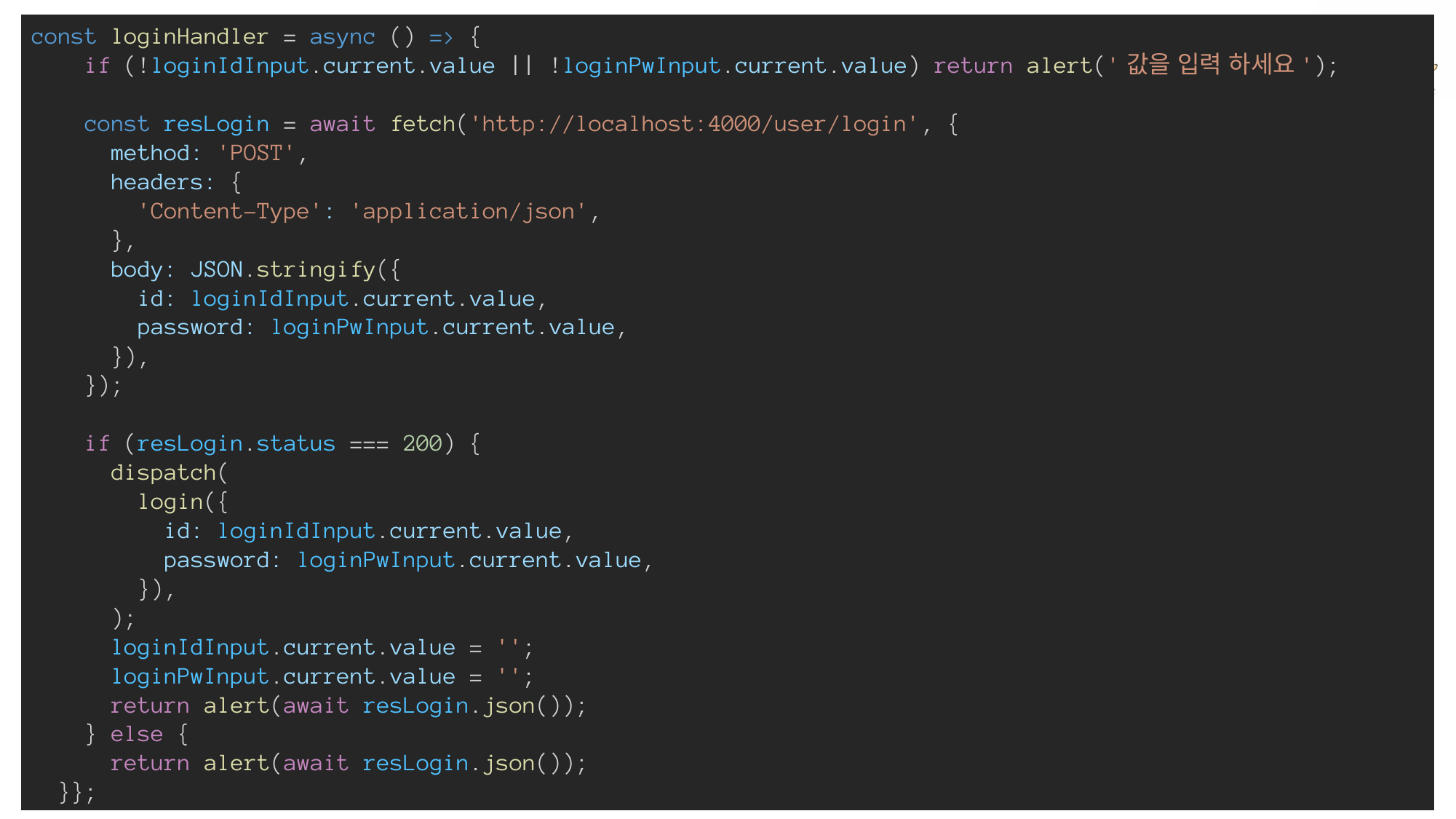

const loginHandler = async () => {
    if (!loginIdInput.current.value || !loginPwInput.current.value) return alert('값을 입력 하세요');
    const resLogin = await fetch('http://localhost:4000/user/login', {
      method: 'POST',
      headers: {
        'Content-Type': 'application/json',
      },
      body: JSON.stringify({
        id: loginIdInput.current.value,
        password: loginPwInput.current.value,
      }),
    });
    if (resLogin.status === 200) {
      dispatch(
        login({
          id: loginIdInput.current.value,
          password: loginPwInput.current.value,
        }),
      );
      loginIdInput.current.value = '';
      loginPwInput.current.value = '';
      return alert(await resLogin.json());
    } else {
      return alert(await resLogin.json());
  }};